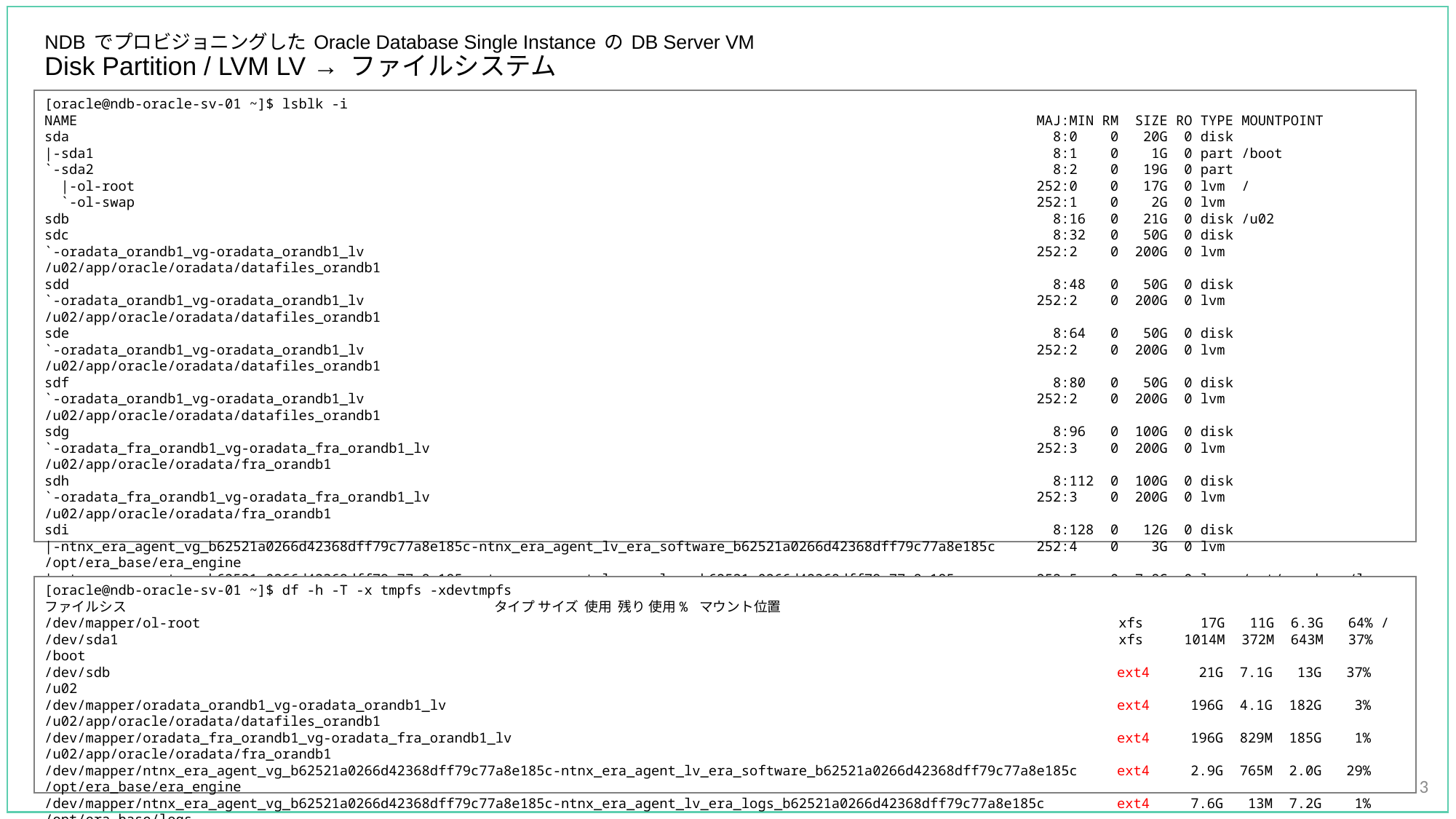

# NDB でプロビジョニングした Oracle Database Single Instance の DB Server VM Disk Partition / LVM LV → ファイルシステム
[oracle@ndb-oracle-sv-01 ~]$ lsblk -i
NAME                                                                                                                     MAJ:MIN RM  SIZE RO TYPE MOUNTPOINT
sda                                                                                                                        8:0    0   20G  0 disk
|-sda1                                                                                                                     8:1    0    1G  0 part /boot
`-sda2                                                                                                                     8:2    0   19G  0 part
  |-ol-root                                                                                                              252:0    0   17G  0 lvm  /
  `-ol-swap                                                                                                              252:1    0    2G  0 lvm
sdb                                                                                                                        8:16   0   21G  0 disk /u02
sdc                                                                                                                        8:32   0   50G  0 disk
`-oradata_orandb1_vg-oradata_orandb1_lv                                                                                  252:2    0  200G  0 lvm  /u02/app/oracle/oradata/datafiles_orandb1
sdd                                                                                                                        8:48   0   50G  0 disk
`-oradata_orandb1_vg-oradata_orandb1_lv                                                                                  252:2    0  200G  0 lvm  /u02/app/oracle/oradata/datafiles_orandb1
sde                                                                                                                        8:64   0   50G  0 disk
`-oradata_orandb1_vg-oradata_orandb1_lv                                                                                  252:2    0  200G  0 lvm  /u02/app/oracle/oradata/datafiles_orandb1
sdf                                                                                                                        8:80   0   50G  0 disk
`-oradata_orandb1_vg-oradata_orandb1_lv                                                                                  252:2    0  200G  0 lvm  /u02/app/oracle/oradata/datafiles_orandb1
sdg                                                                                                                        8:96   0  100G  0 disk
`-oradata_fra_orandb1_vg-oradata_fra_orandb1_lv                                                                          252:3    0  200G  0 lvm  /u02/app/oracle/oradata/fra_orandb1
sdh                                                                                                                        8:112  0  100G  0 disk
`-oradata_fra_orandb1_vg-oradata_fra_orandb1_lv                                                                          252:3    0  200G  0 lvm  /u02/app/oracle/oradata/fra_orandb1
sdi                                                                                                                        8:128  0   12G  0 disk
|-ntnx_era_agent_vg_b62521a0266d42368dff79c77a8e185c-ntnx_era_agent_lv_era_software_b62521a0266d42368dff79c77a8e185c     252:4    0    3G  0 lvm  /opt/era_base/era_engine
|-ntnx_era_agent_vg_b62521a0266d42368dff79c77a8e185c-ntnx_era_agent_lv_era_logs_b62521a0266d42368dff79c77a8e185c         252:5    0  7.8G  0 lvm  /opt/era_base/logs
`-ntnx_era_agent_vg_b62521a0266d42368dff79c77a8e185c-ntnx_era_agent_lv_era_config_b62521a0266d42368dff79c77a8e185c       252:6    0  100M  0 lvm  /opt/era_base/cfg
sdj                                                                                                                        8:144  0  102G  0 disk
`-ntnx_era_agent_vg_860bd8def3e24d69b0ccc64989d9f043-ntnx_era_agent_lv_db_stagging_logs_860bd8def3e24d69b0ccc64989d9f043 252:7    0  100G  0 lvm  /opt/era_base/db_logs/orandb1
[oracle@ndb-oracle-sv-01 ~]$ df -h -T -x tmpfs -xdevtmpfs
ファイルシス                                                                                                                       タイプ サイズ  使用  残り 使用% マウント位置
/dev/mapper/ol-root                                                                                                                xfs       17G   11G  6.3G   64% /
/dev/sda1                                                                                                                          xfs     1014M  372M  643M   37% /boot
/dev/sdb                                                                                                                           ext4      21G  7.1G   13G   37% /u02
/dev/mapper/oradata_orandb1_vg-oradata_orandb1_lv                                                                                  ext4     196G  4.1G  182G    3% /u02/app/oracle/oradata/datafiles_orandb1
/dev/mapper/oradata_fra_orandb1_vg-oradata_fra_orandb1_lv                                                                          ext4     196G  829M  185G    1% /u02/app/oracle/oradata/fra_orandb1
/dev/mapper/ntnx_era_agent_vg_b62521a0266d42368dff79c77a8e185c-ntnx_era_agent_lv_era_software_b62521a0266d42368dff79c77a8e185c     ext4     2.9G  765M  2.0G   29% /opt/era_base/era_engine
/dev/mapper/ntnx_era_agent_vg_b62521a0266d42368dff79c77a8e185c-ntnx_era_agent_lv_era_logs_b62521a0266d42368dff79c77a8e185c         ext4     7.6G   13M  7.2G    1% /opt/era_base/logs
/dev/mapper/ntnx_era_agent_vg_b62521a0266d42368dff79c77a8e185c-ntnx_era_agent_lv_era_config_b62521a0266d42368dff79c77a8e185c       ext4      92M   29K   85M    1% /opt/era_base/cfg
/dev/mapper/ntnx_era_agent_vg_860bd8def3e24d69b0ccc64989d9f043-ntnx_era_agent_lv_db_stagging_logs_860bd8def3e24d69b0ccc64989d9f043 ext4      98G   24K   93G    1% /opt/era_base/db_logs/orandb1
3